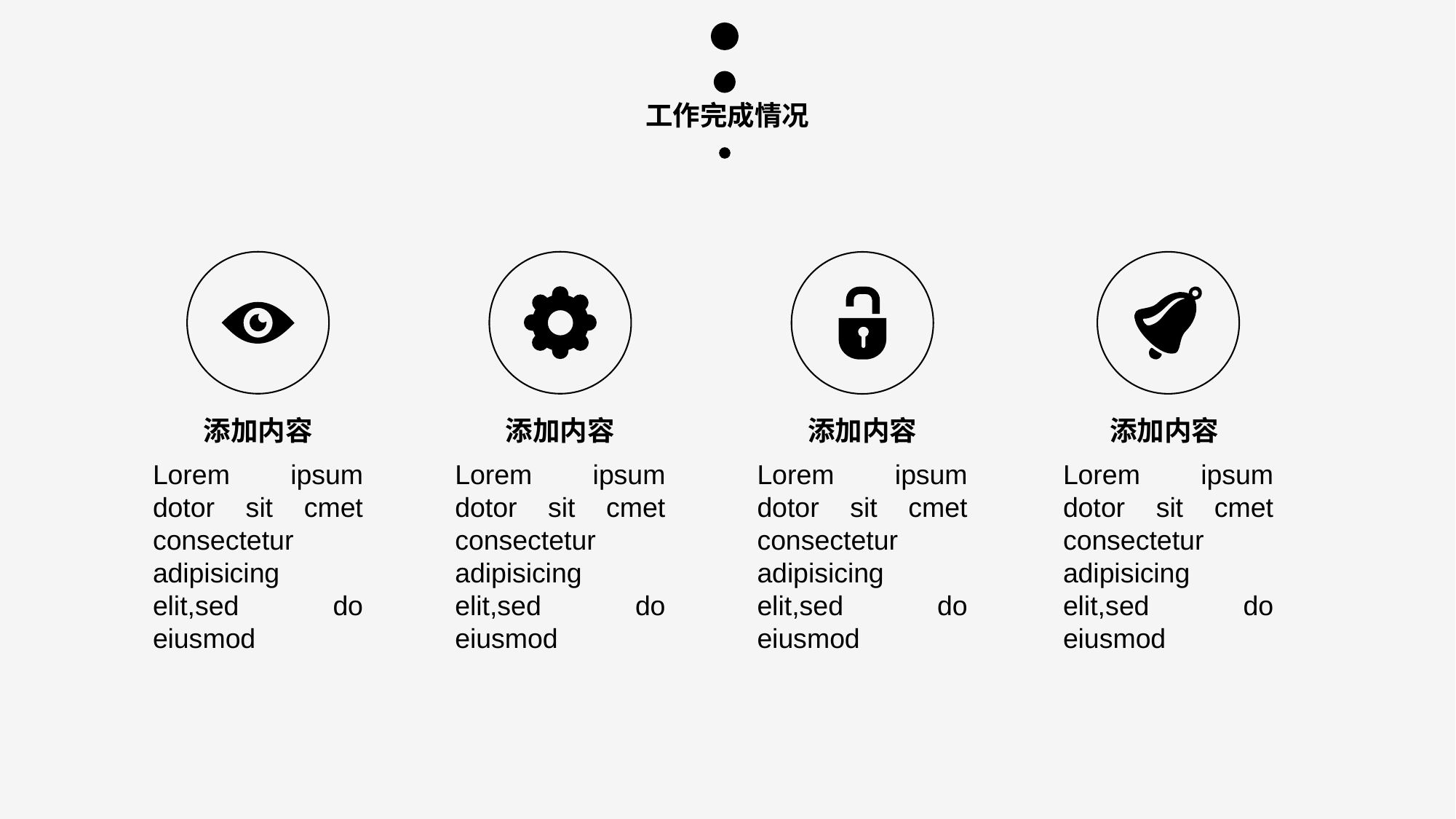

工作完成情况

添加内容
添加内容
添加内容
添加内容
Lorem ipsum dotor sit cmet consectetur adipisicing elit,sed do eiusmod
Lorem ipsum dotor sit cmet consectetur adipisicing elit,sed do eiusmod
Lorem ipsum dotor sit cmet consectetur adipisicing elit,sed do eiusmod
Lorem ipsum dotor sit cmet consectetur adipisicing elit,sed do eiusmod